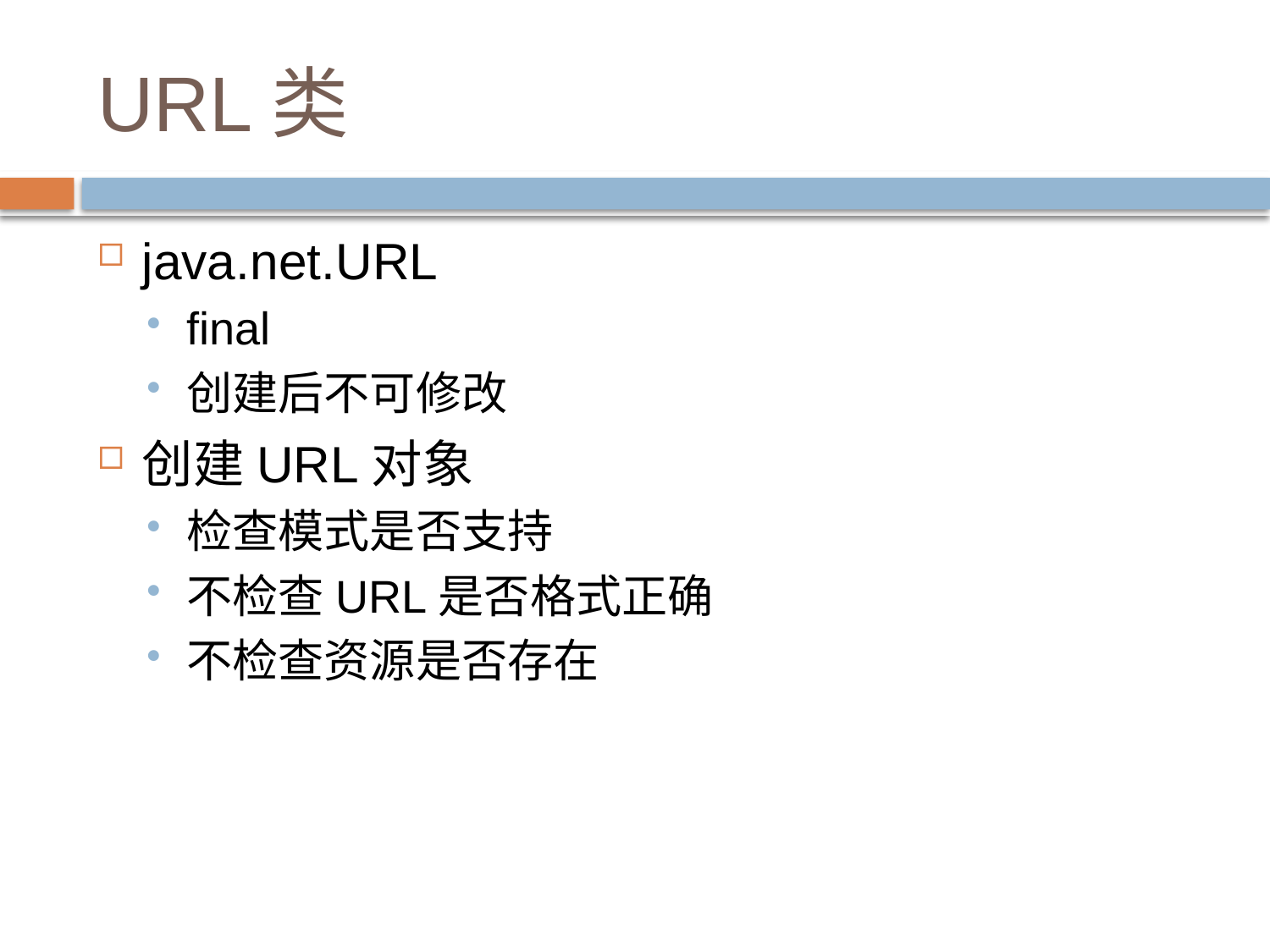

# URL类
java.net.URL
final
创建后不可修改
创建URL对象
检查模式是否支持
不检查URL是否格式正确
不检查资源是否存在